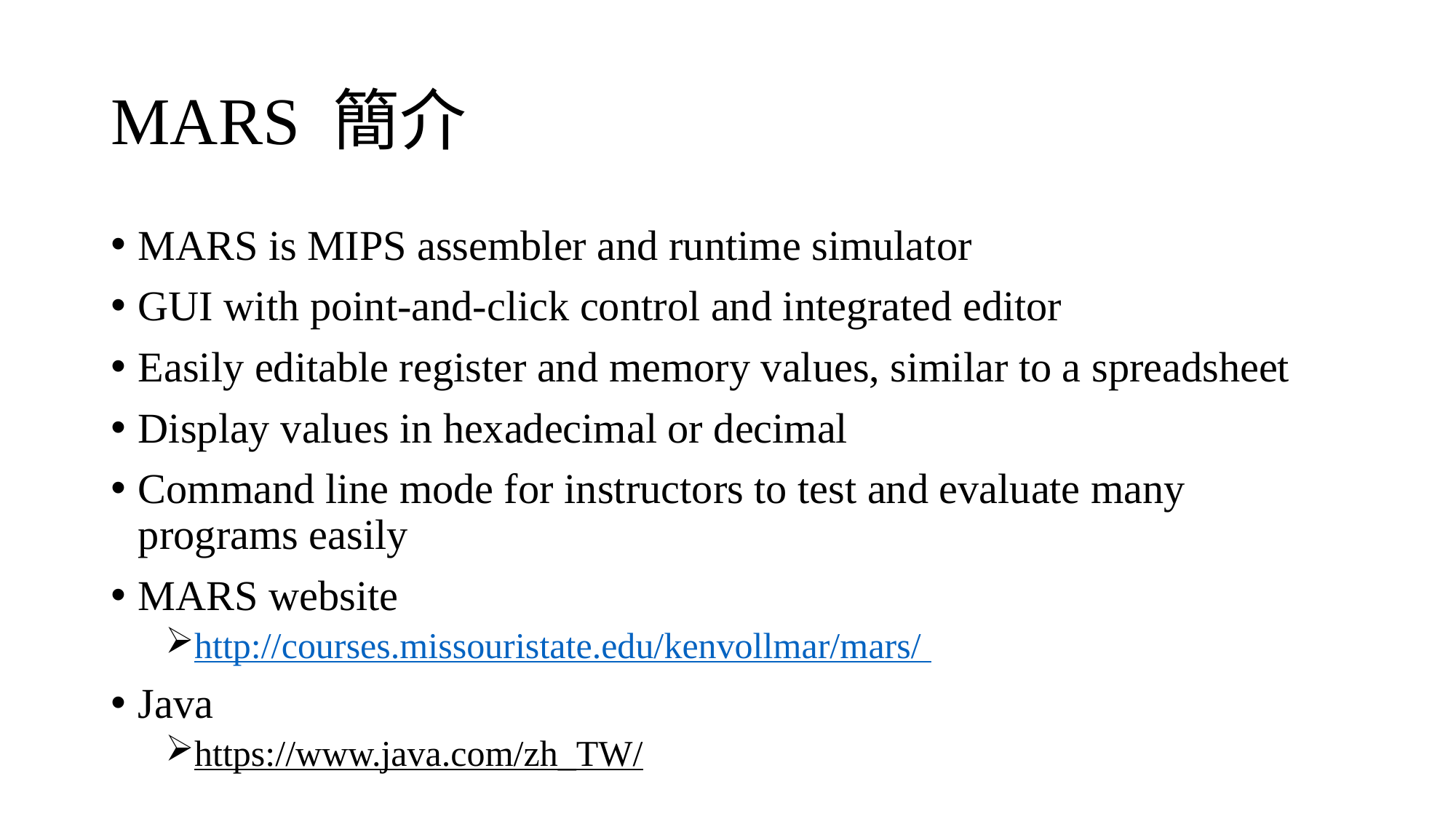

# MARS 簡介
MARS is MIPS assembler and runtime simulator
GUI with point-and-click control and integrated editor
Easily editable register and memory values, similar to a spreadsheet
Display values in hexadecimal or decimal
Command line mode for instructors to test and evaluate many programs easily
MARS website
http://courses.missouristate.edu/kenvollmar/mars/
Java
https://www.java.com/zh_TW/